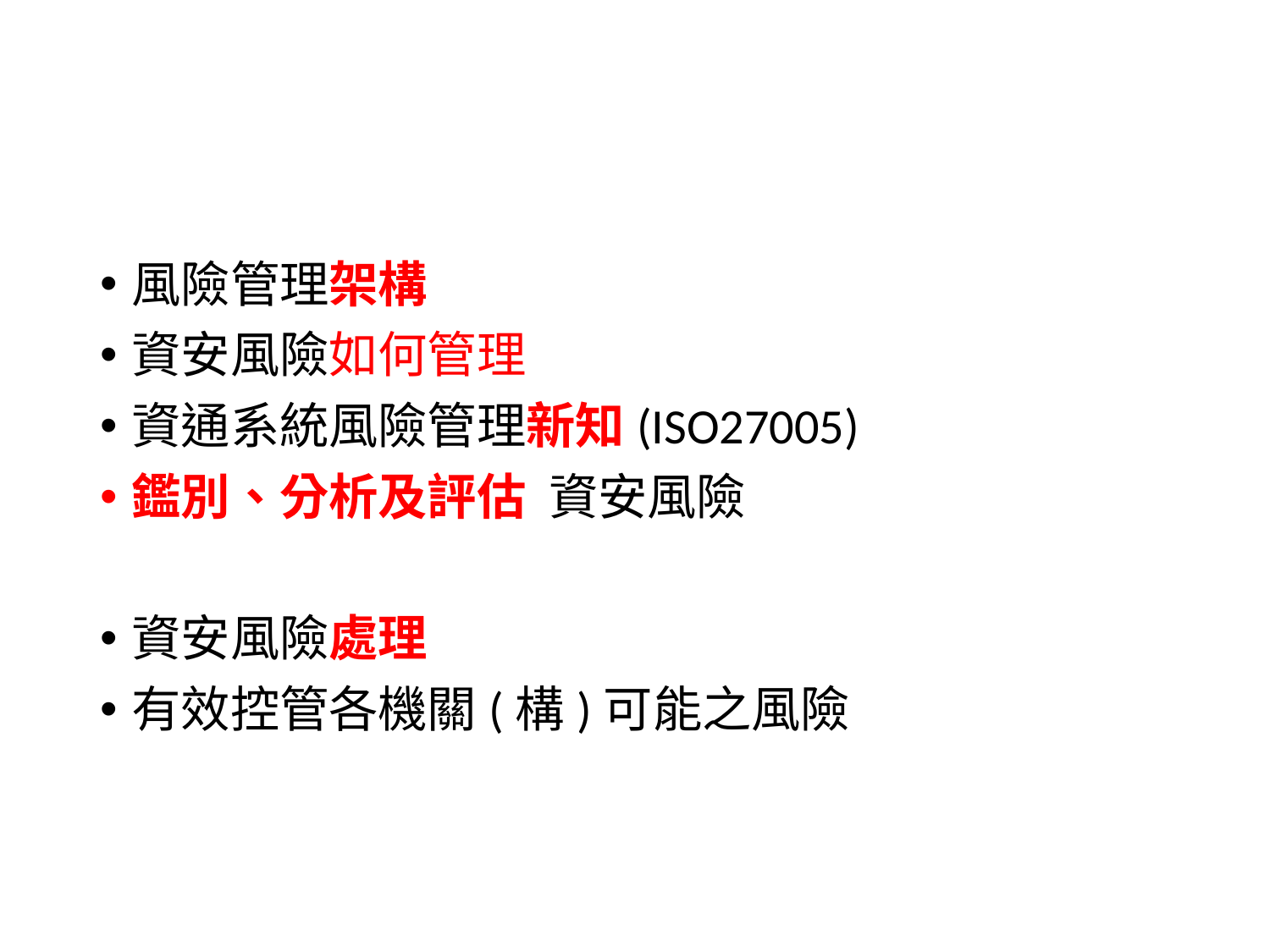

#
風險管理架構
資安風險如何管理
資通系統風險管理新知(ISO27005)
鑑別、分析及評估  資安風險

資安風險處理
有效控管各機關(構)可能之風險